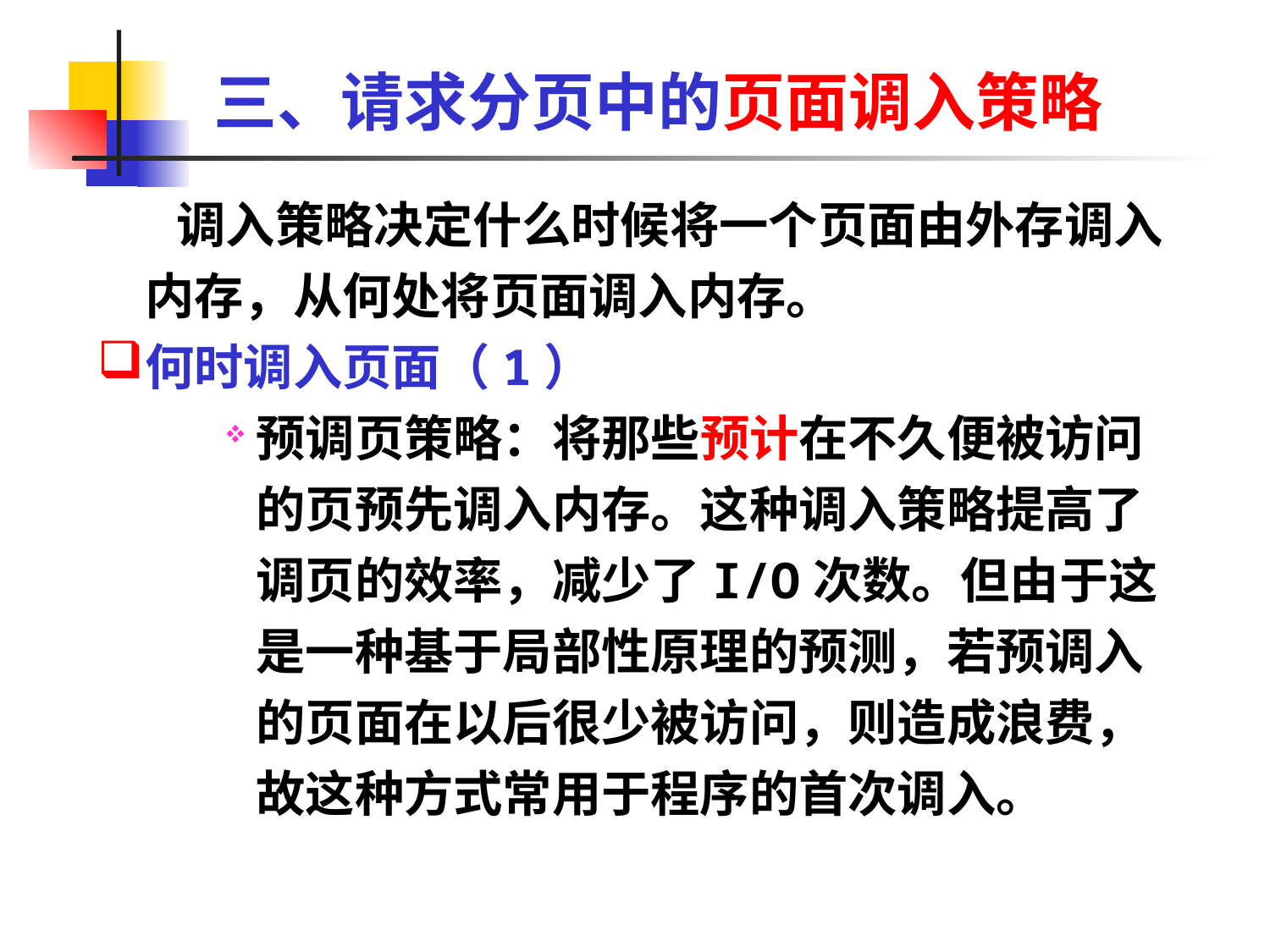

# 三、请求分页中的页面调入策略
      调入策略决定什么时候将一个页面由外存调入内存，从何处将页面调入内存。
何时调入页面（1）
预调页策略：将那些预计在不久便被访问的页预先调入内存。这种调入策略提高了调页的效率，减少了I/O次数。但由于这是一种基于局部性原理的预测，若预调入的页面在以后很少被访问，则造成浪费，故这种方式常用于程序的首次调入。